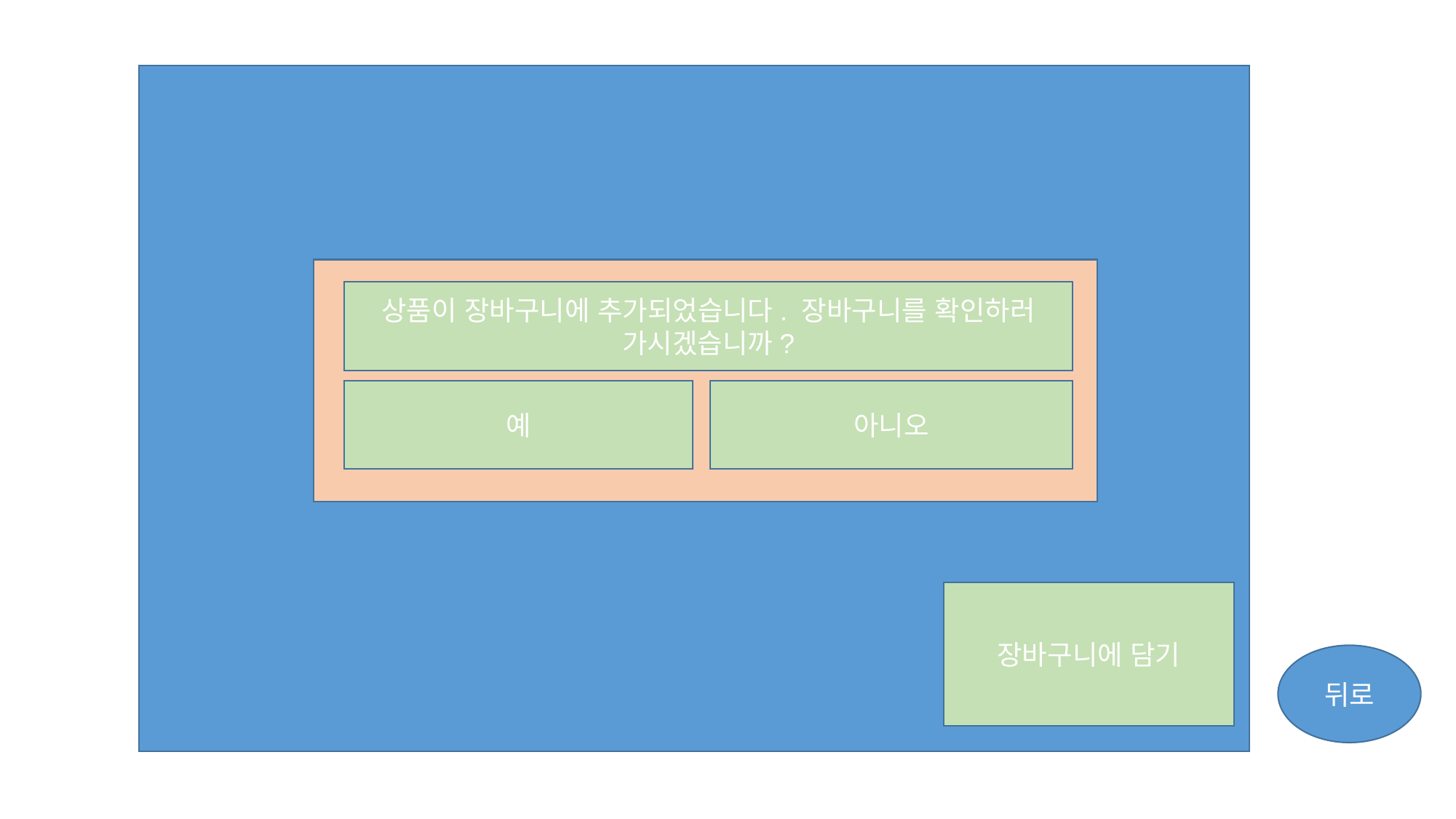

상품 사진

상품이 장바구니에 추가되었습니다. 장바구니를 확인하러 가시겠습니까?
예
아니오
장바구니에 담기
뒤로